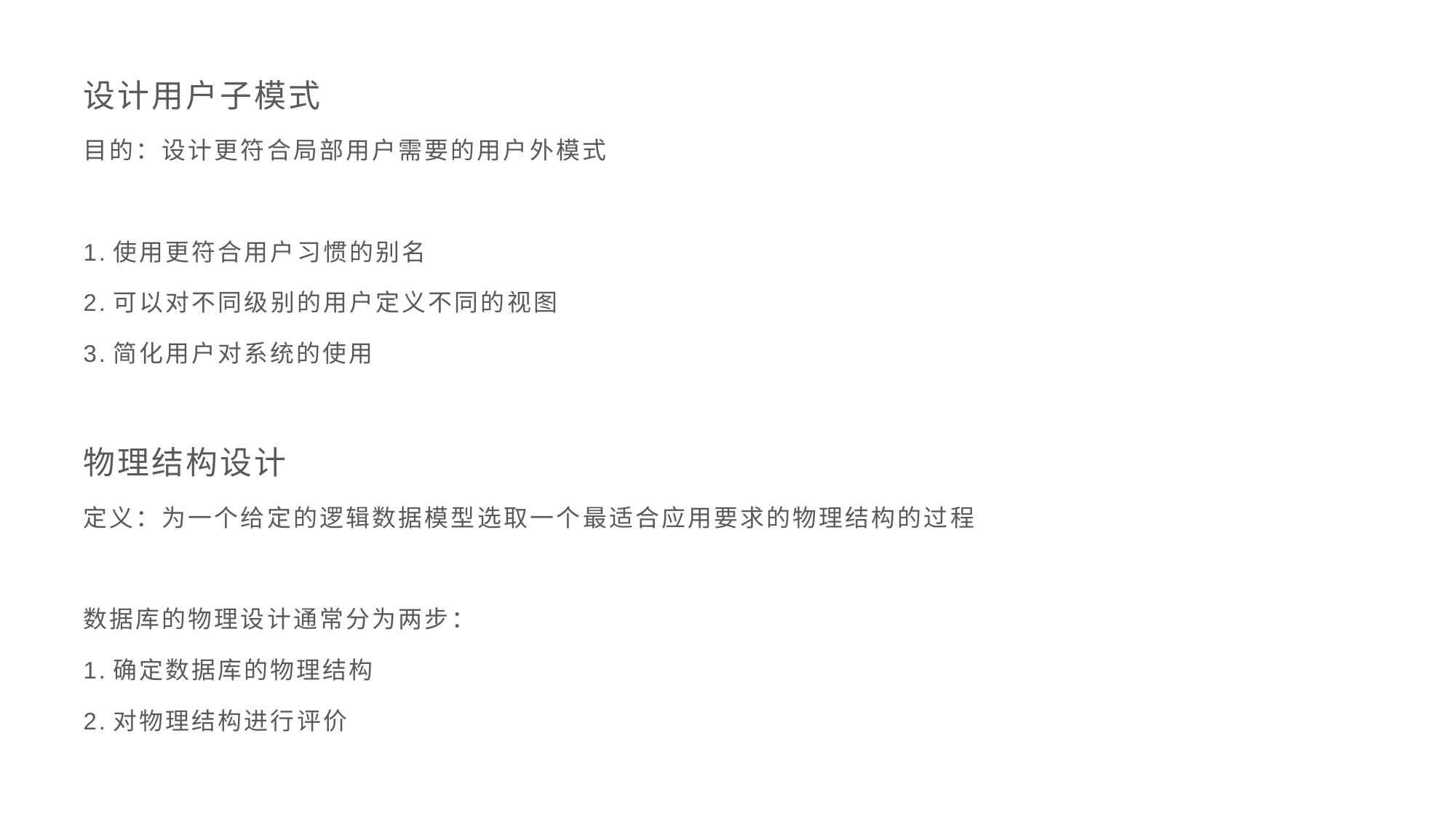

设计用户子模式
目的：设计更符合局部用户需要的用户外模式

1.使用更符合用户习惯的别名
2.可以对不同级别的用户定义不同的视图
3.简化用户对系统的使用

物理结构设计
定义：为一个给定的逻辑数据模型选取一个最适合应用要求的物理结构的过程

数据库的物理设计通常分为两步：
1.确定数据库的物理结构
2.对物理结构进行评价